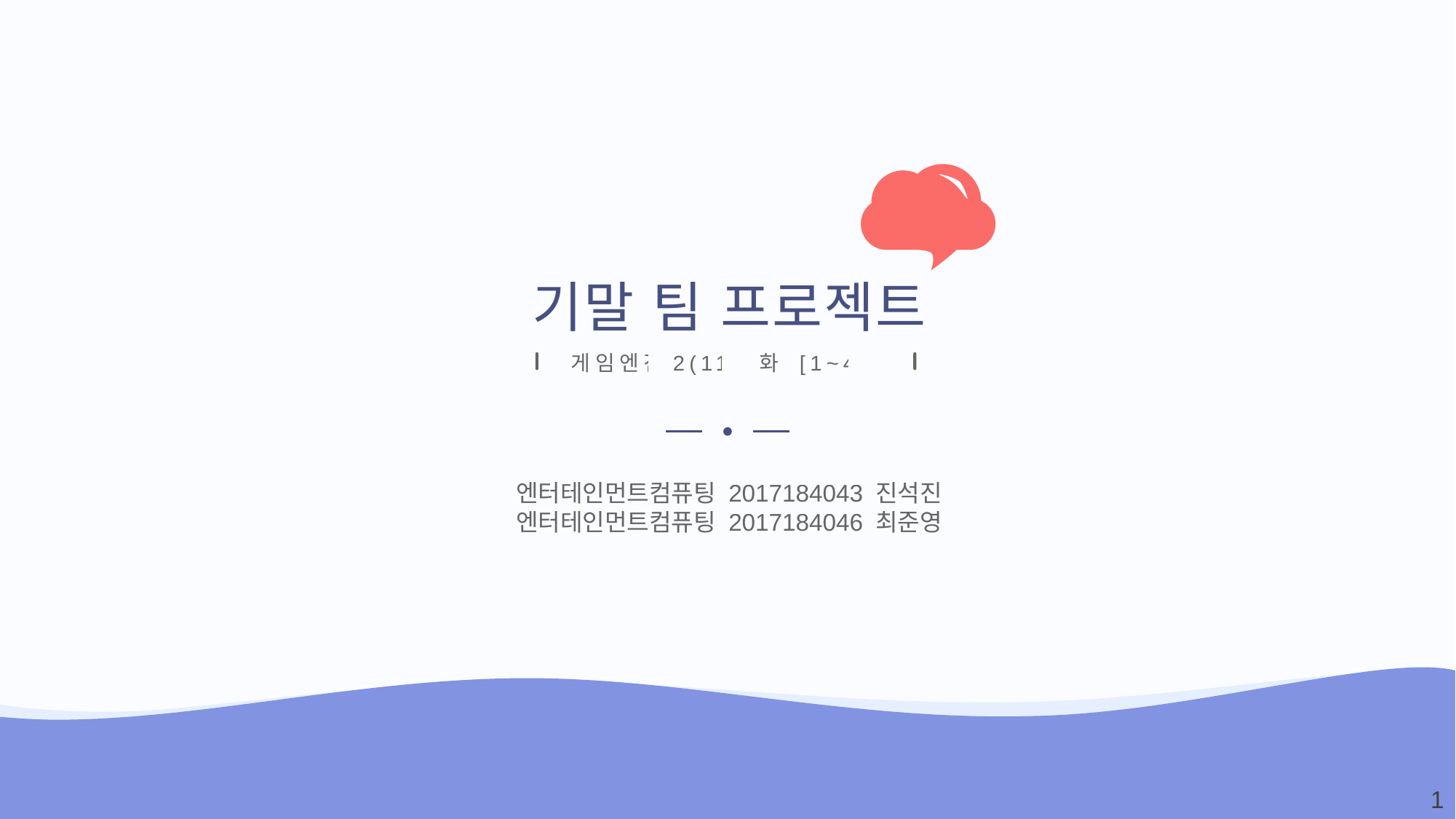

Unity
기말 팀 프로젝트
게임엔진2(11) 화 [1~4]

엔터테인먼트컴퓨팅 2017184043 진석진
엔터테인먼트컴퓨팅 2017184046 최준영

1